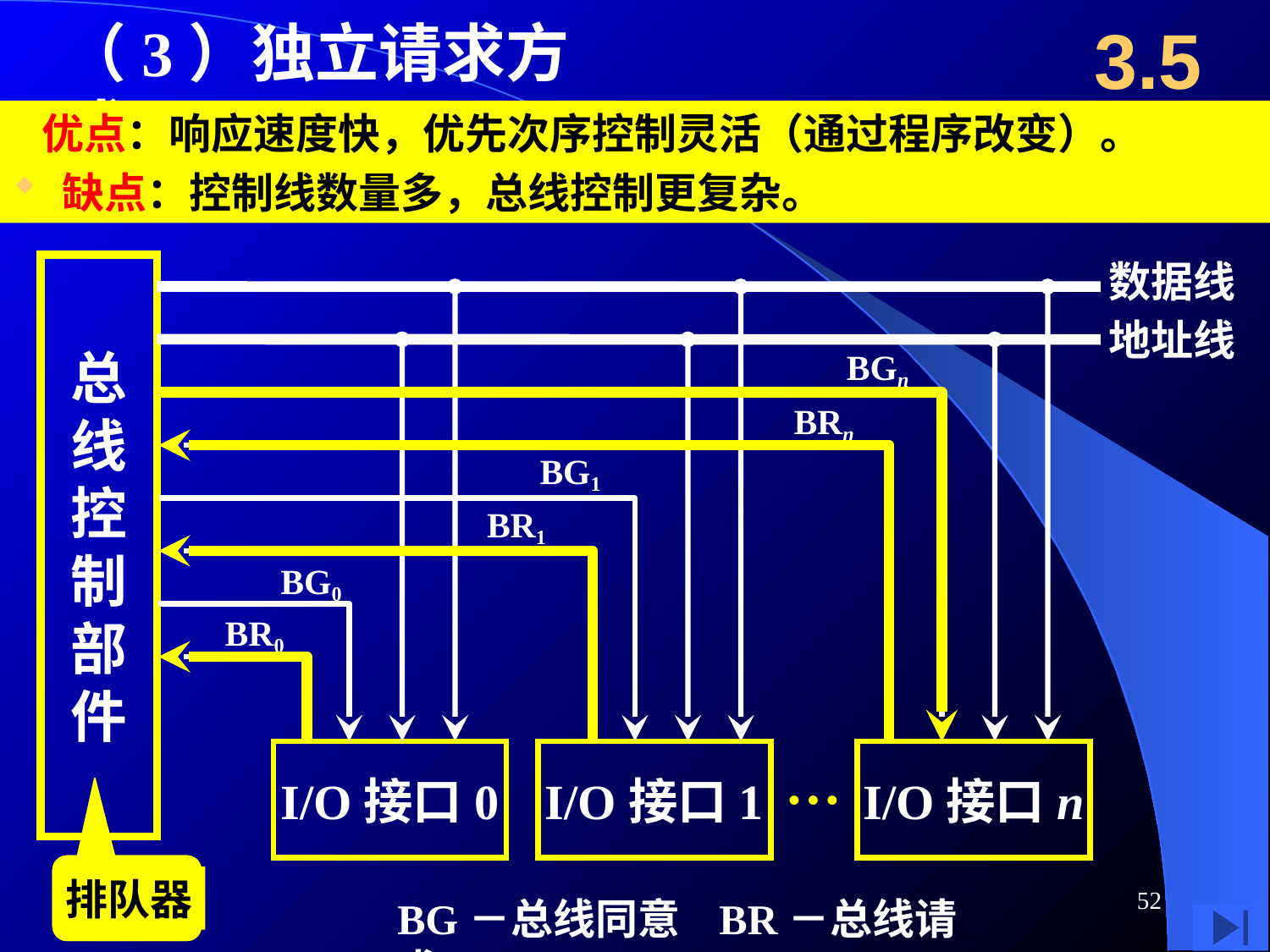

3.5
（3）独立请求方式
  优点：响应速度快，优先次序控制灵活（通过程序改变）。
 缺点：控制线数量多，总线控制更复杂。
数据线
总
线
控
制
部
件

地址线

BGn

BRn

BG1

BR1

   BG0

BR0

I/O接口0
I/O接口1
…
I/O接口n

BG－总线同意   BR－总线请求

排队器

排队器
52